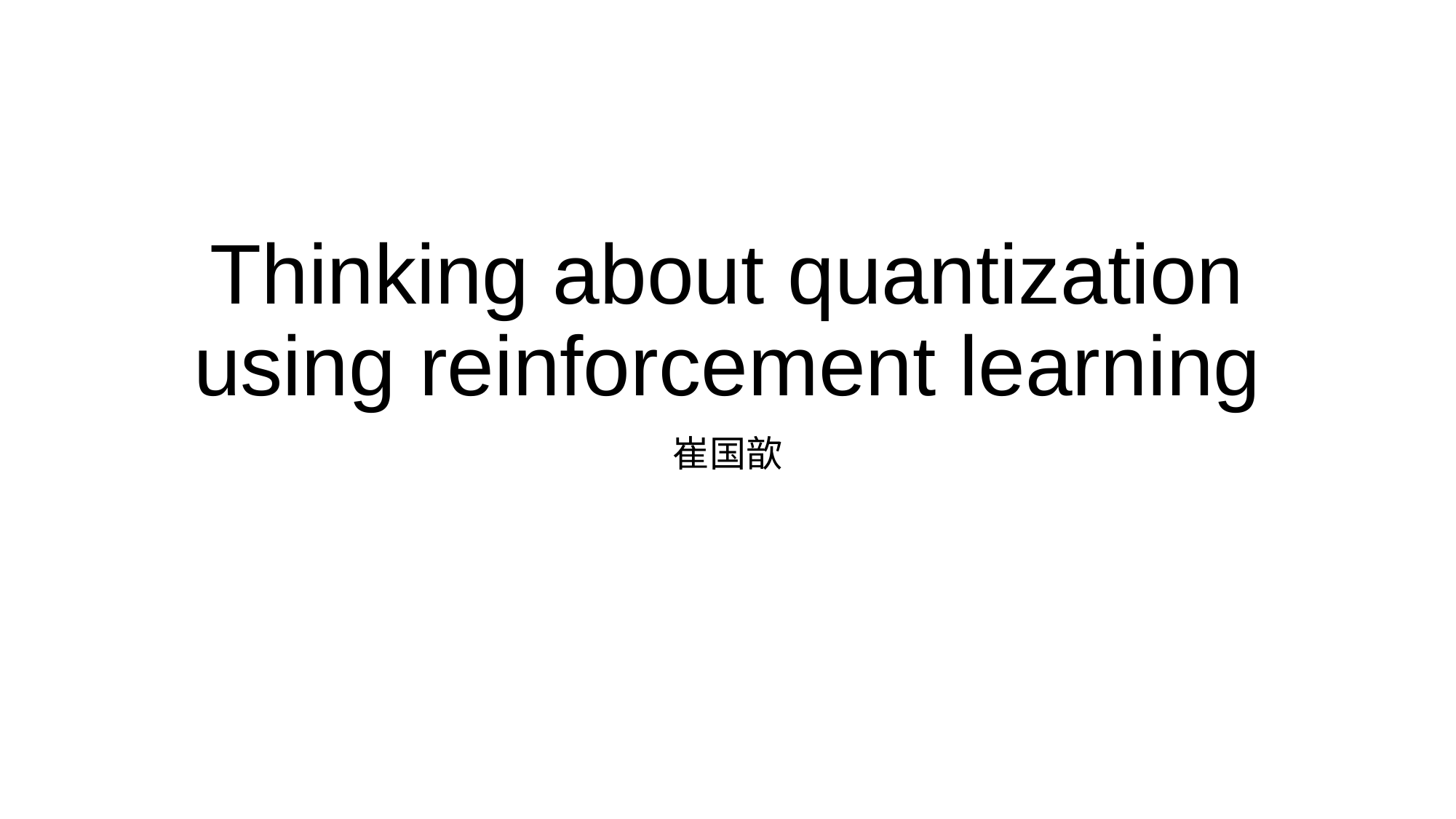

# Thinking about quantization using reinforcement learning
崔国歆